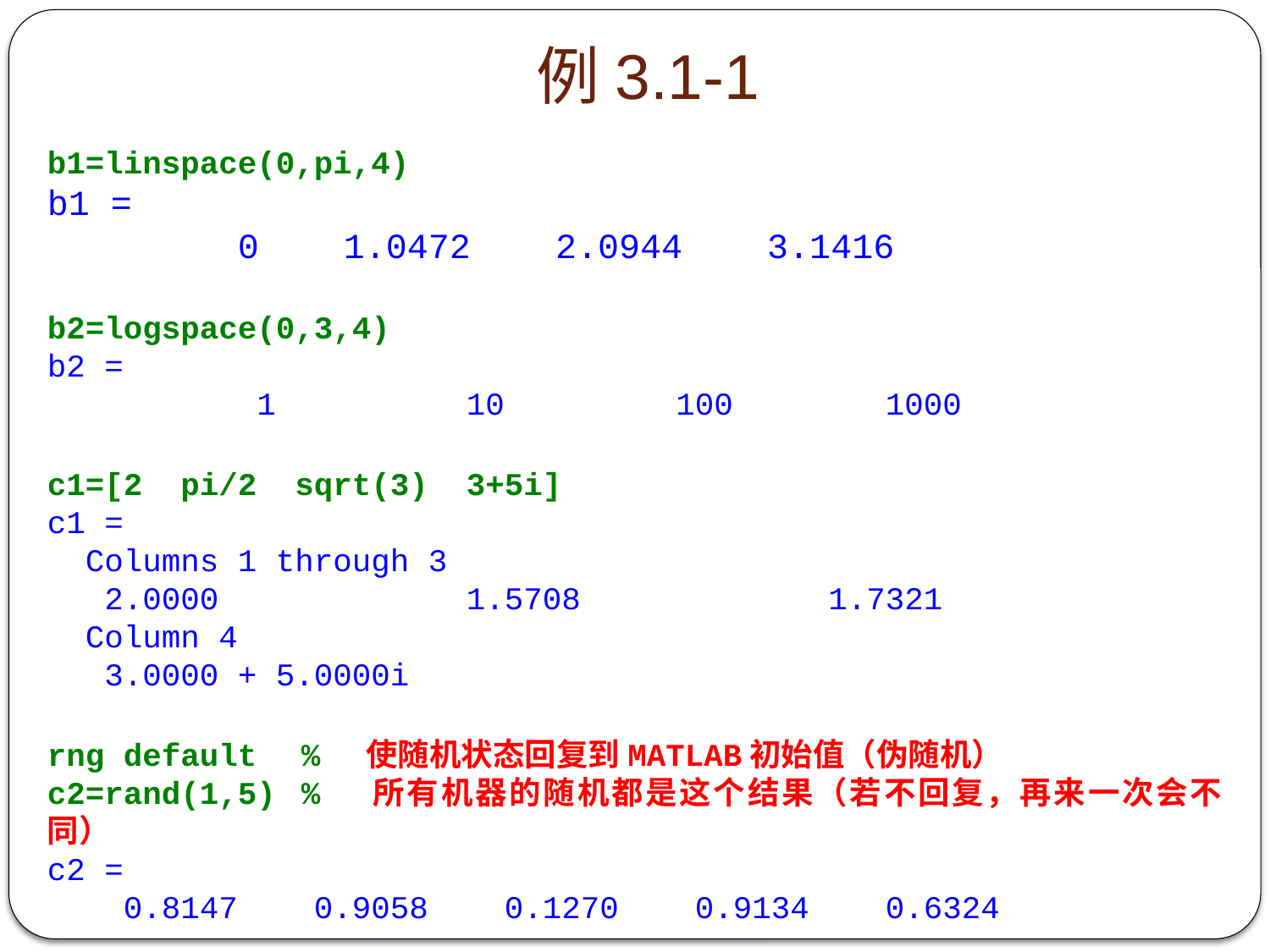

# 例3.1-1
b1=linspace(0,pi,4)
b1 =
         0    1.0472    2.0944    3.1416

b2=logspace(0,3,4)
b2 =
           1          10         100        1000

c1=[2  pi/2  sqrt(3)  3+5i]
c1 =
  Columns 1 through 3
   2.0000             1.5708             1.7321
  Column 4
   3.0000 + 5.0000i

rng default	%  使随机状态回复到MATLAB初始值（伪随机）
c2=rand(1,5)	%  所有机器的随机都是这个结果（若不回复，再来一次会不同）
c2 =
    0.8147    0.9058    0.1270    0.9134    0.6324